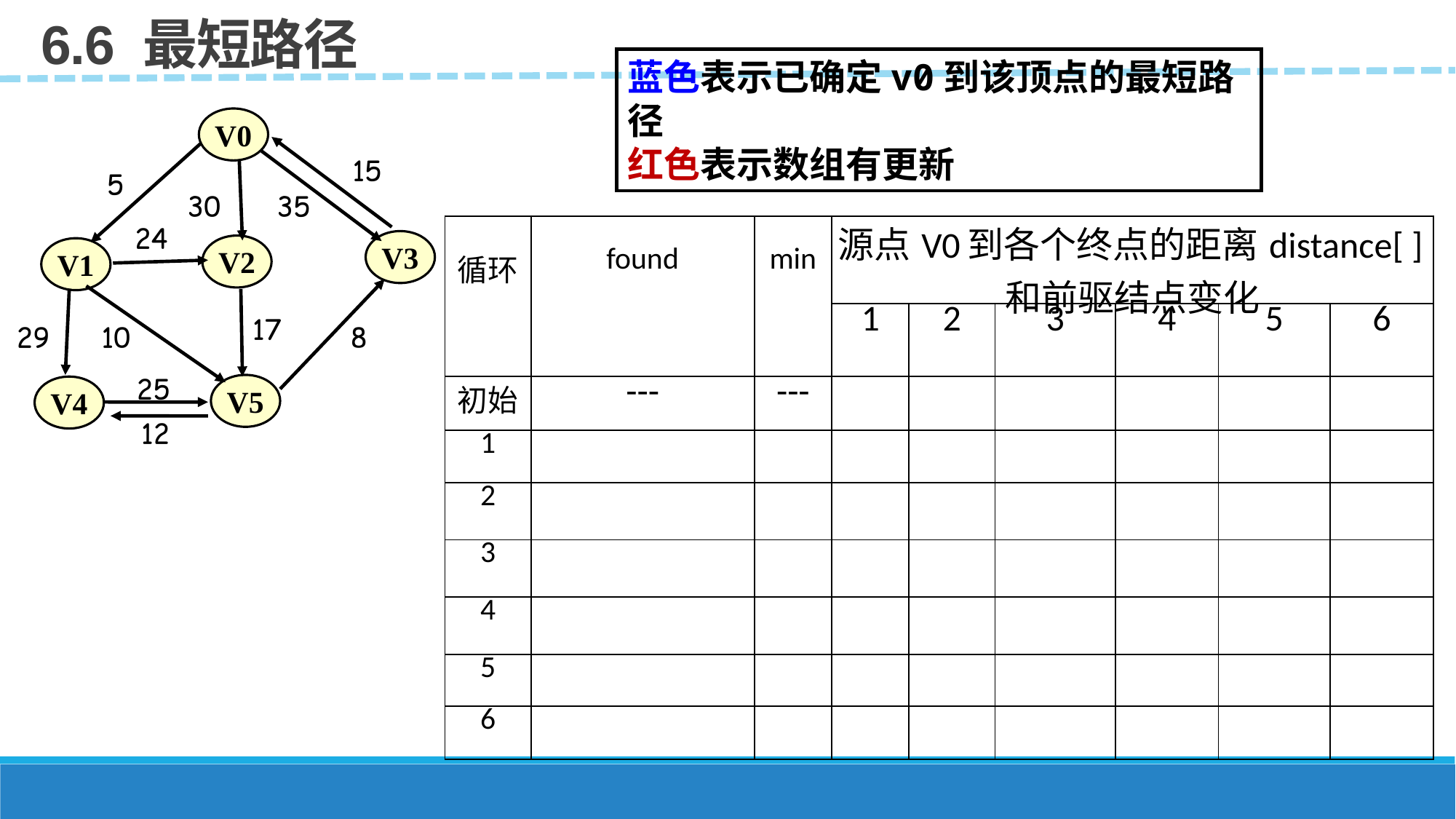

6.6 最短路径
蓝色表示已确定v0到该顶点的最短路径
红色表示数组有更新
V0

15

5
35
30
24
| 循环 | found | min | 源点V0到各个终点的距离distance[ ]和前驱结点变化 |  |  |  |  |  |
| --- | --- | --- | --- | --- | --- | --- | --- | --- |
|  |  |  | 1 | 2 | 3 | 4 | 5 | 6 |
| 初始 | --- | --- |  |  |  |  |  |  |
| 1 |  |  |  |  |  |  |  |  |
| 2 |  |  |  |  |  |  |  |  |
| 3 |  |  |  |  |  |  |  |  |
| 4 |  |  |  |  |  |  |  |  |
| 5 |  |  |  |  |  |  |  |  |
| 6 |  |  |  |  |  |  |  |  |
V3
V2
V1

17
29
10
8
25
V5
V4

12